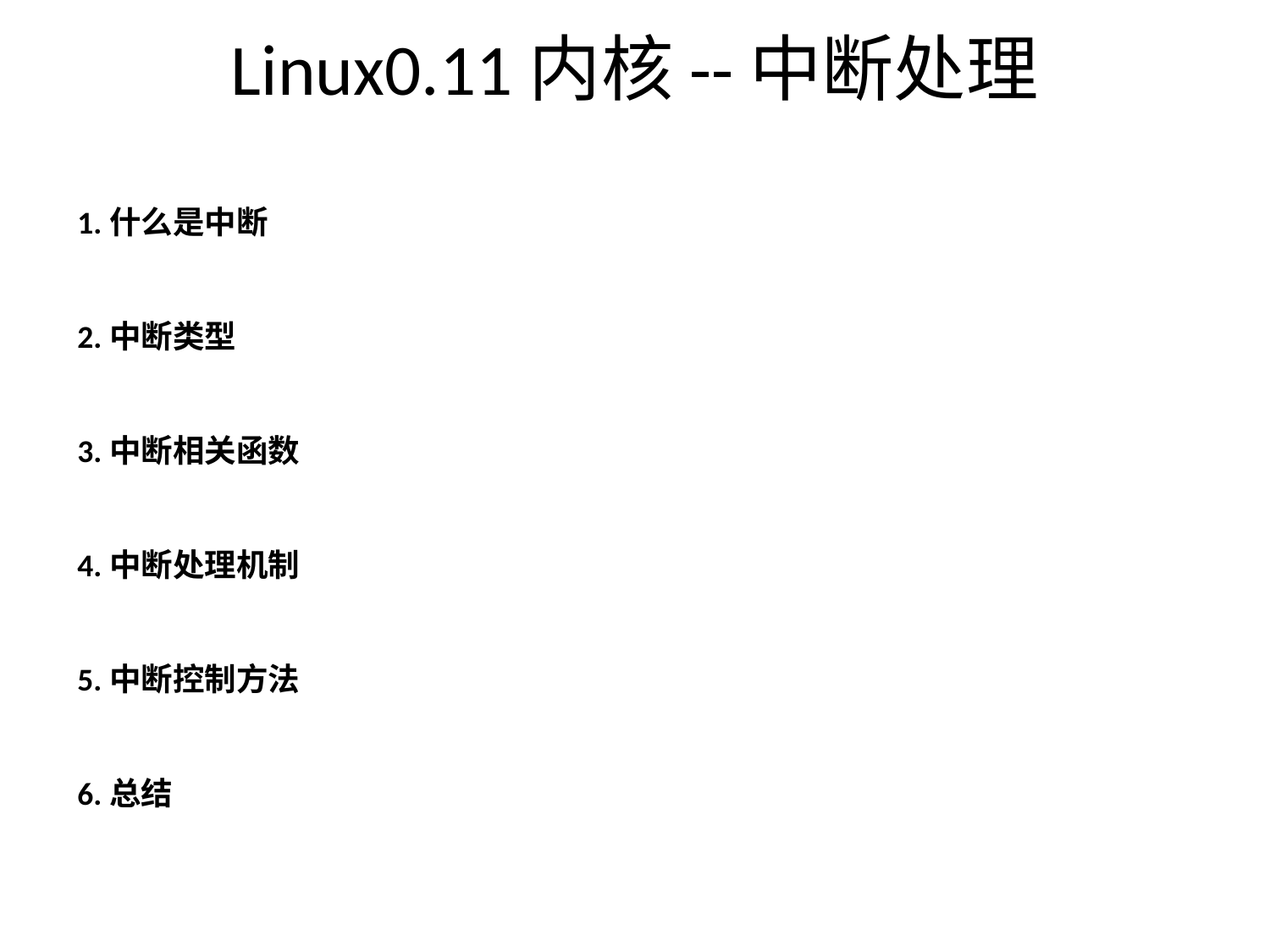

# Linux0.11内核--中断处理
1.什么是中断

2.中断类型

3.中断相关函数

4.中断处理机制

5.中断控制方法

6.总结